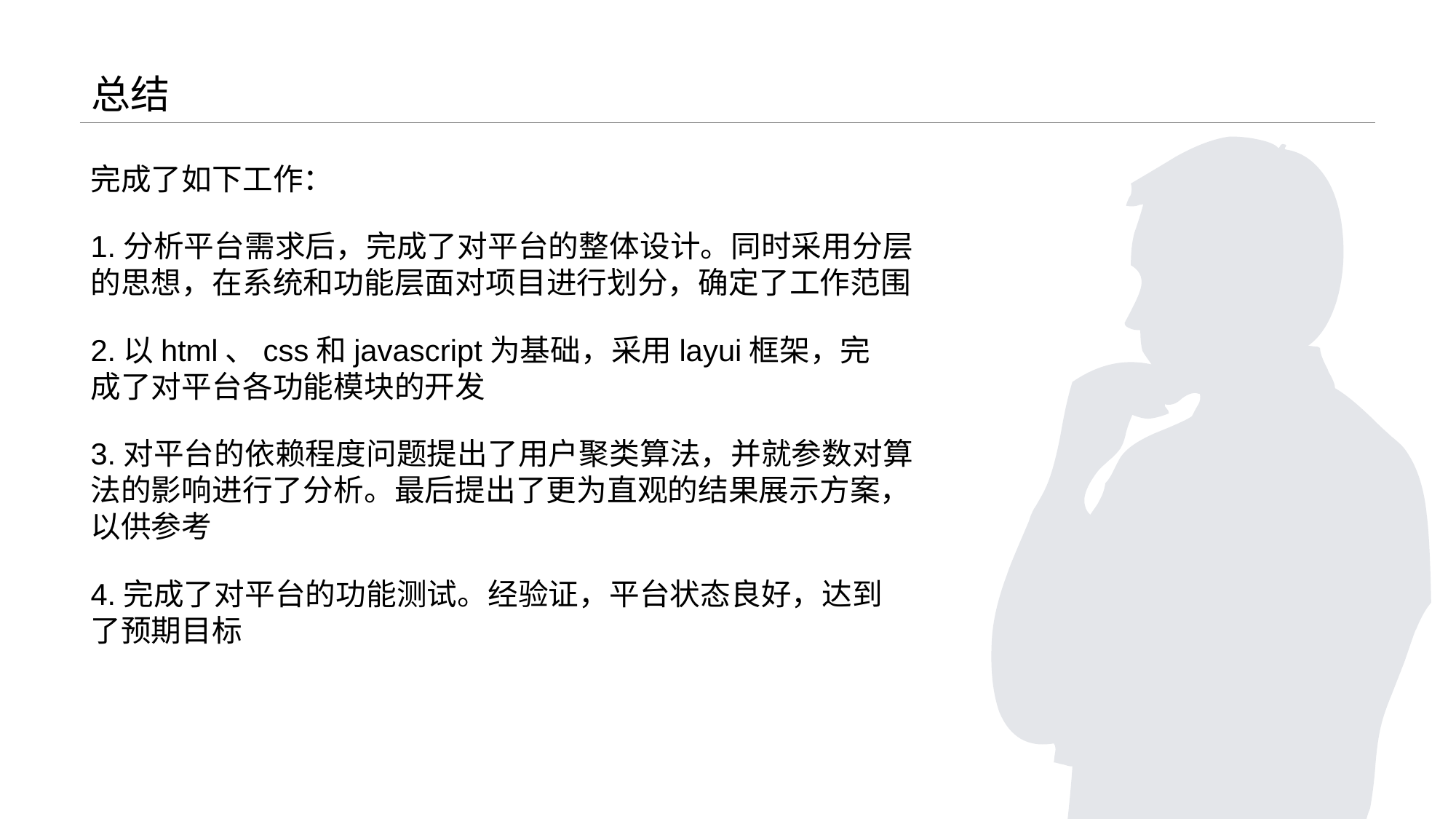

# 总结

完成了如下工作：
1.分析平台需求后，完成了对平台的整体设计。同时采用分层的思想，在系统和功能层面对项目进行划分，确定了工作范围
2.以html、css和javascript为基础，采用layui框架，完成了对平台各功能模块的开发
3.对平台的依赖程度问题提出了用户聚类算法，并就参数对算法的影响进行了分析。最后提出了更为直观的结果展示方案，以供参考
4.完成了对平台的功能测试。经验证，平台状态良好，达到了预期目标